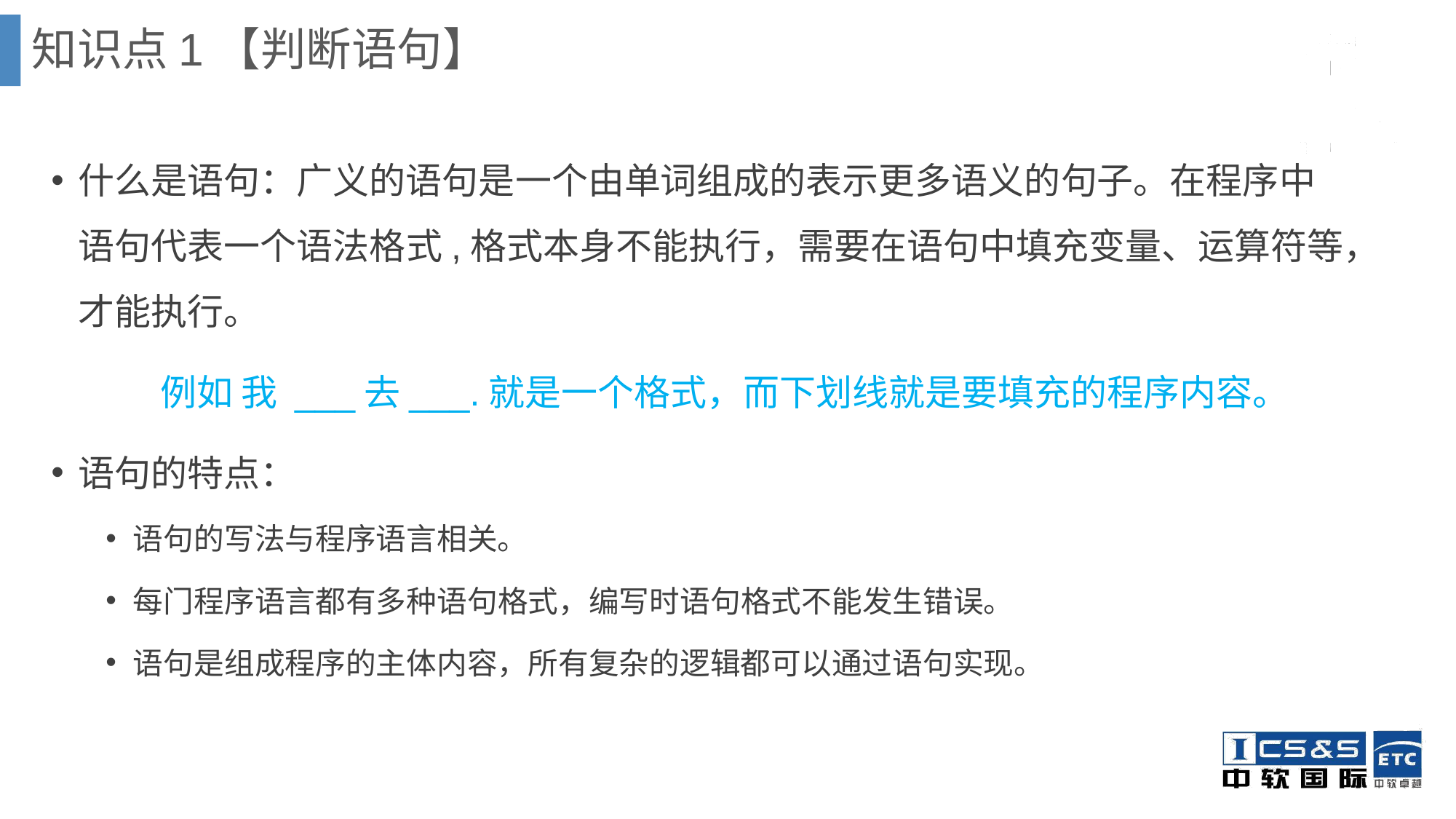

知识点1【判断语句】
什么是语句：广义的语句是一个由单词组成的表示更多语义的句子。在程序中语句代表一个语法格式,格式本身不能执行，需要在语句中填充变量、运算符等，才能执行。
	例如 我 ___去___.就是一个格式，而下划线就是要填充的程序内容。
语句的特点：
语句的写法与程序语言相关。
每门程序语言都有多种语句格式，编写时语句格式不能发生错误。
语句是组成程序的主体内容，所有复杂的逻辑都可以通过语句实现。